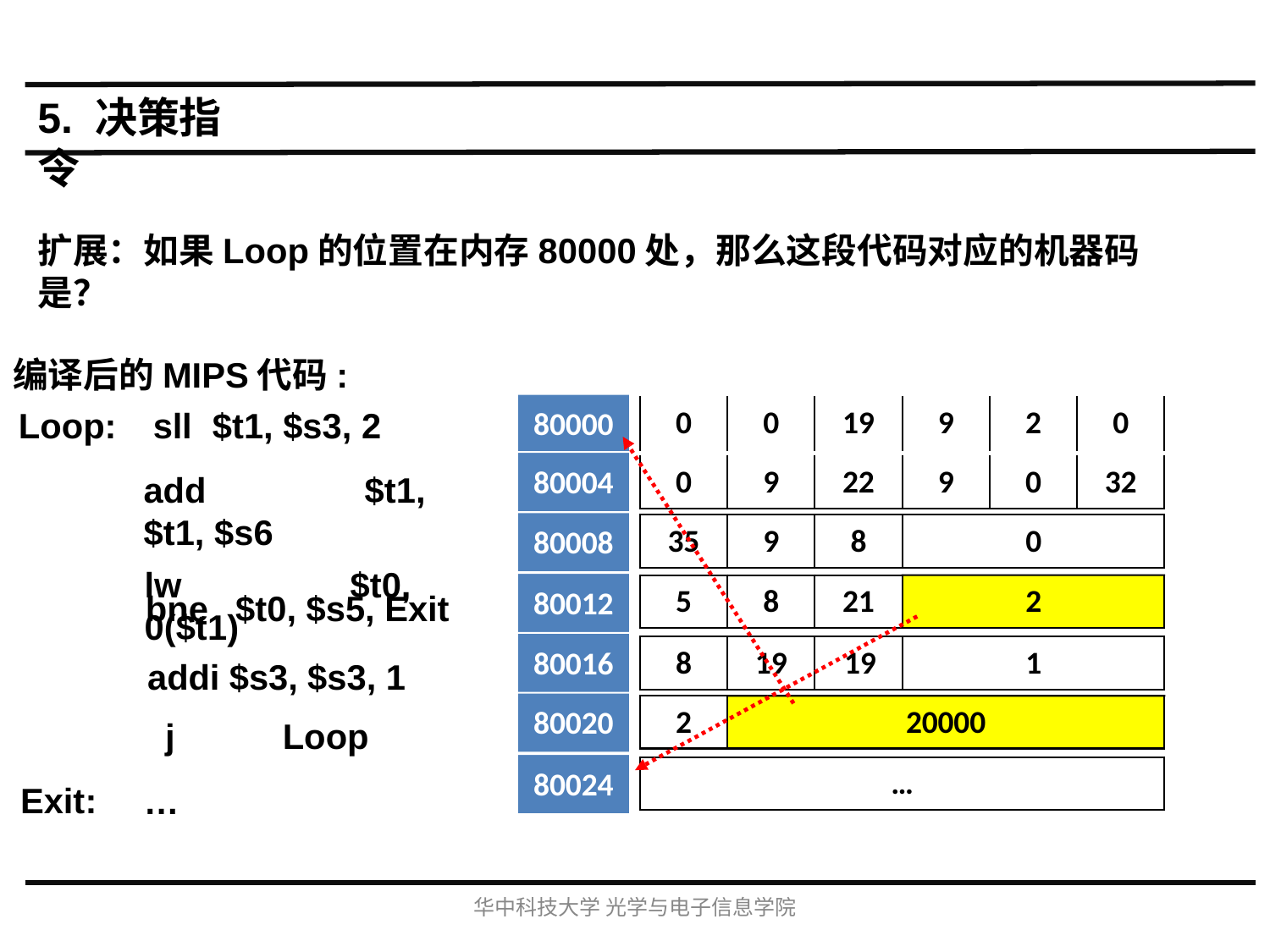

# 5. 决策指令
扩展：如果Loop的位置在内存80000处，那么这段代码对应的机器码是？
编译后的MIPS代码:
Loop:	sll	$t1, $s3, 2
add	$t1, $t1, $s6
lw	$t0, 0($t1)

0
0
19
9
2
0
80000

0
9
22
9
0
32
80004

35
9
8
0
80008

5
8
21
2
80012
bne	$t0, $s5, Exit
addi $s3, $s3, 1   j	Loop
…

8
19	19
1
80016

2
20000
80020

…
80024
Exit:

华中科技大学光学与电子信息学院